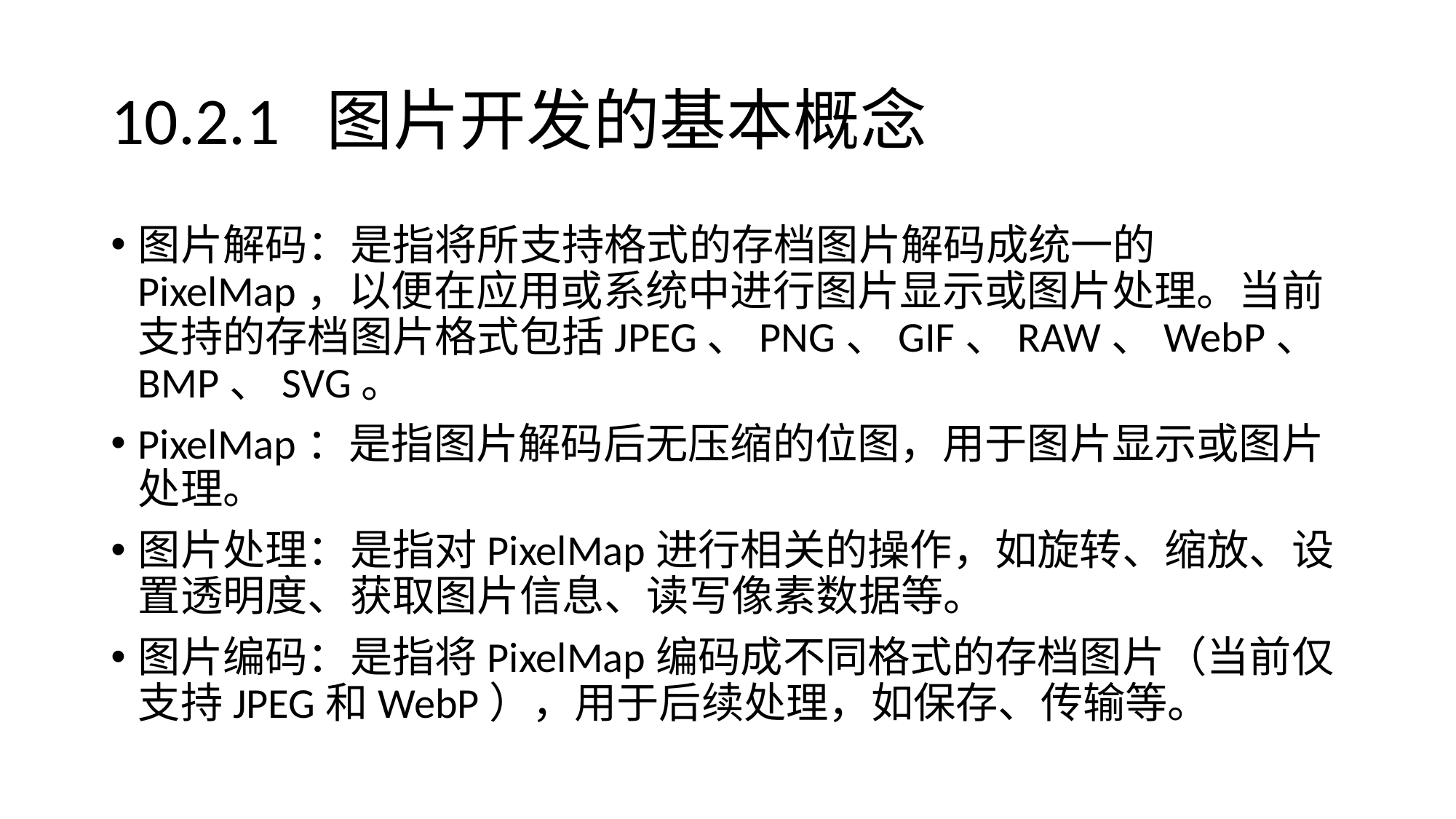

# 10.2.1  图片开发的基本概念
图片解码：是指将所支持格式的存档图片解码成统一的PixelMap，以便在应用或系统中进行图片显示或图片处理。当前支持的存档图片格式包括JPEG、PNG、GIF、RAW、WebP、BMP、SVG。
PixelMap：是指图片解码后无压缩的位图，用于图片显示或图片处理。
图片处理：是指对PixelMap进行相关的操作，如旋转、缩放、设置透明度、获取图片信息、读写像素数据等。
图片编码：是指将PixelMap编码成不同格式的存档图片（当前仅支持JPEG和WebP），用于后续处理，如保存、传输等。